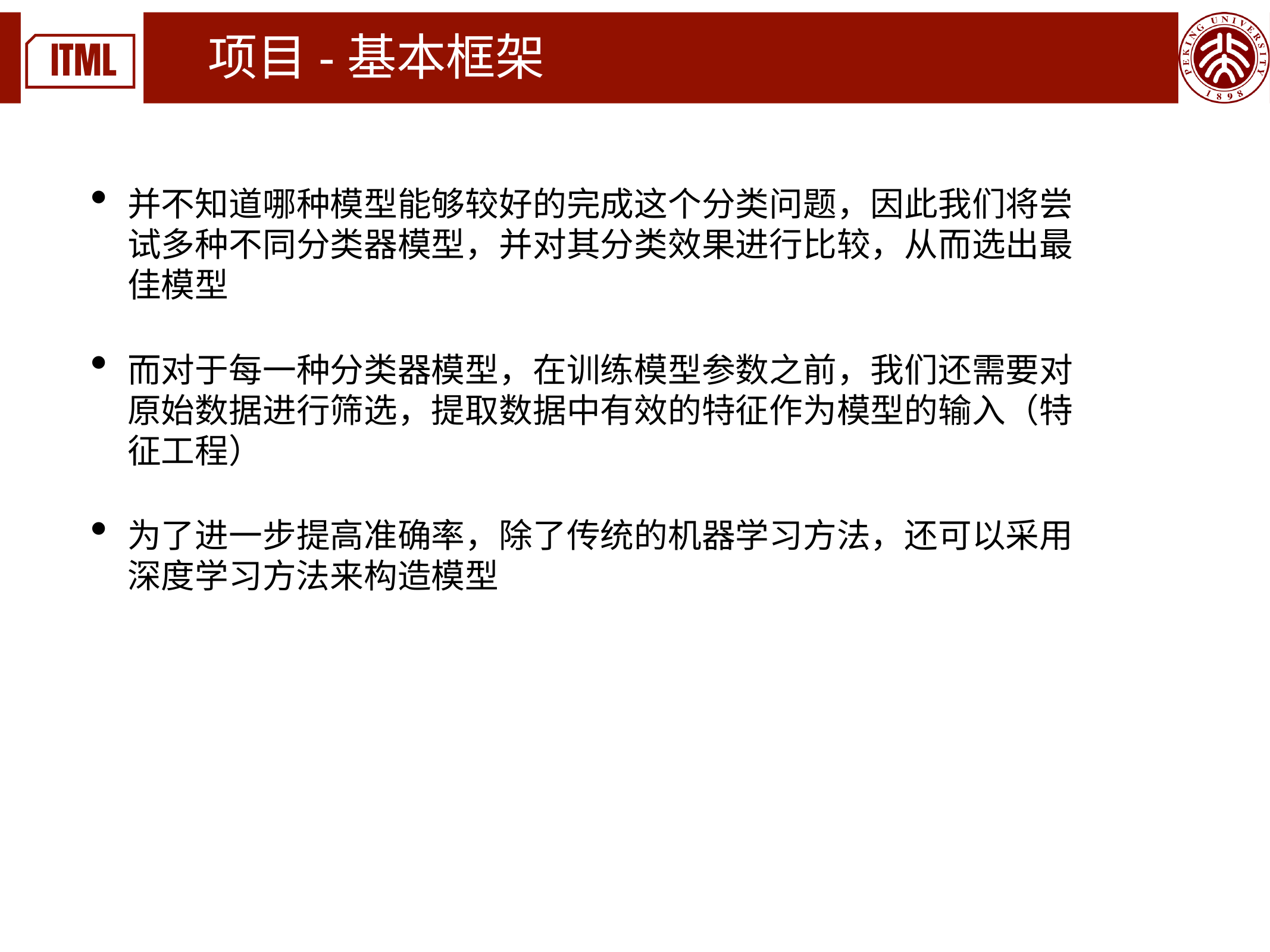

# 项目-基本框架

并不知道哪种模型能够较好的完成这个分类问题，因此我们将尝试多种不同分类器模型，并对其分类效果进行比较，从而选出最佳模型
而对于每一种分类器模型，在训练模型参数之前，我们还需要对原始数据进行筛选，提取数据中有效的特征作为模型的输入（特征工程）
为了进一步提高准确率，除了传统的机器学习方法，还可以采用深度学习方法来构造模型